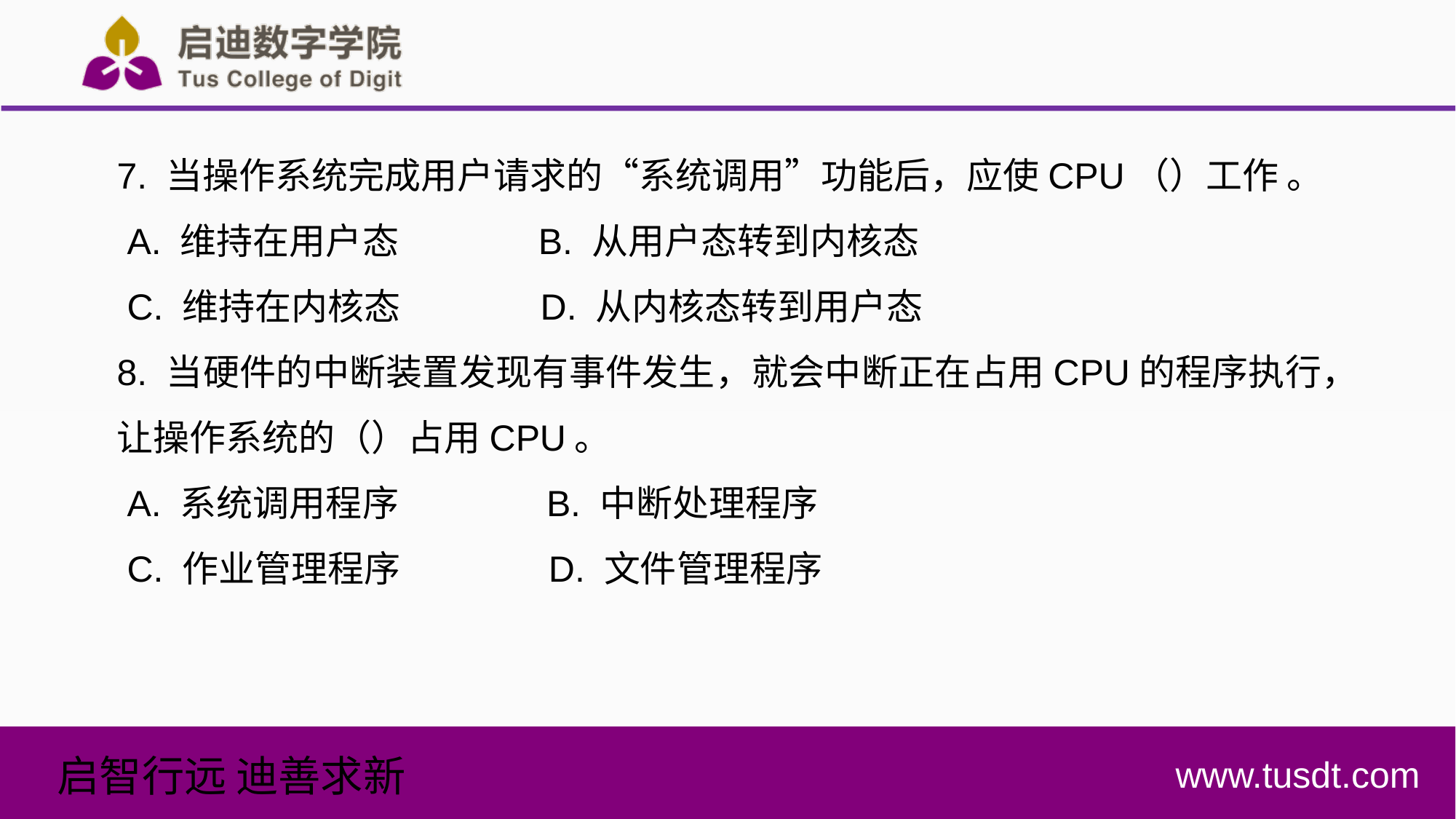

7. 当操作系统完成用户请求的“系统调用”功能后，应使CPU（）工作 。
 A. 维持在用户态                B. 从用户态转到内核态
 C. 维持在内核态                D. 从内核态转到用户态
8. 当硬件的中断装置发现有事件发生，就会中断正在占用CPU的程序执行，让操作系统的（）占用CPU。
 A. 系统调用程序                 B. 中断处理程序
 C. 作业管理程序                 D. 文件管理程序